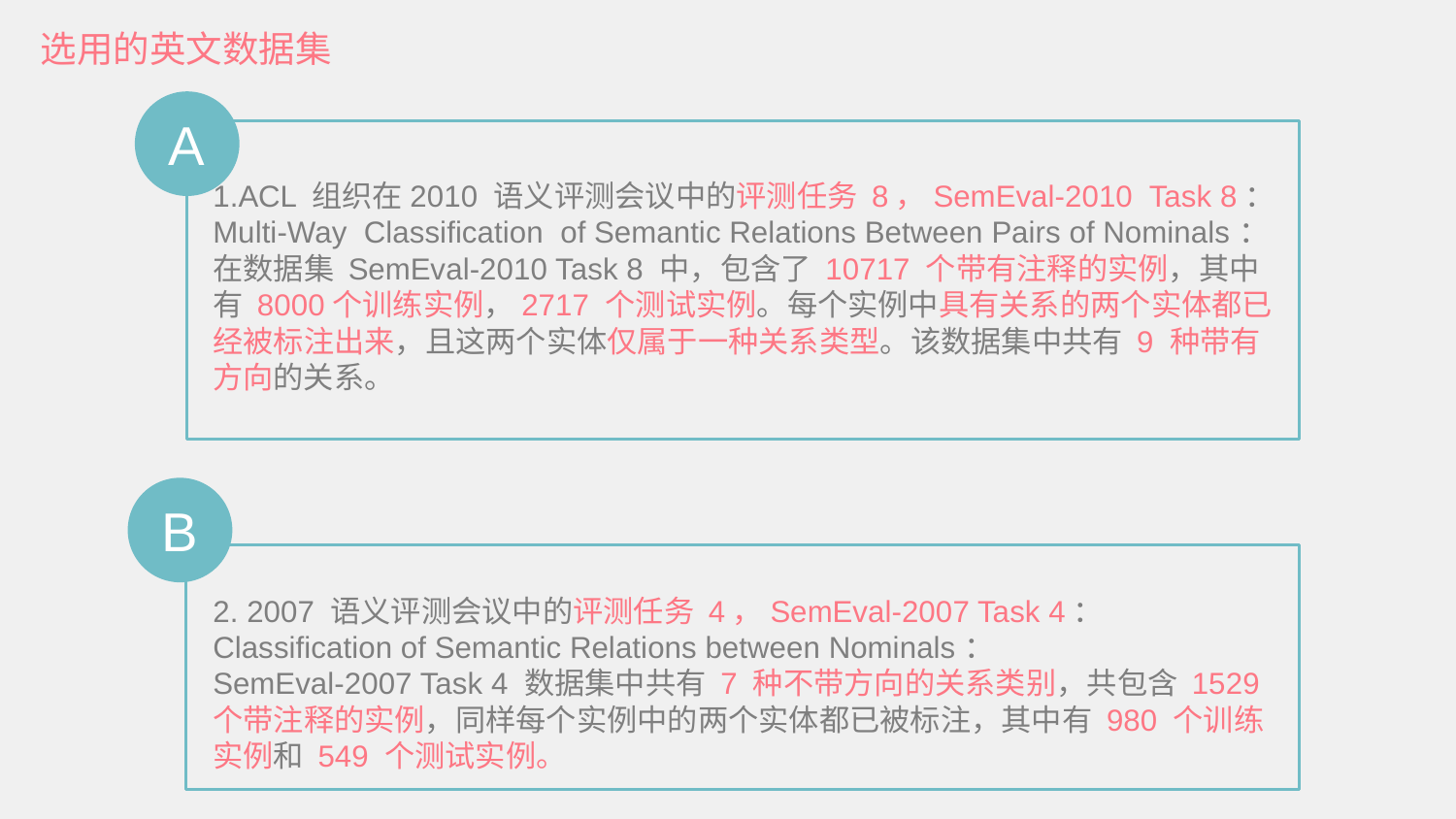

选用的英文数据集
A

1.ACL 组织在2010 语义评测会议中的评测任务 8，SemEval-2010  Task 8：Multi-Way  Classification  of Semantic Relations Between Pairs of Nominals：
在数据集 SemEval-2010 Task 8 中，包含了 10717 个带有注释的实例，其中有 8000个训练实例，2717 个测试实例。每个实例中具有关系的两个实体都已经被标注出来，且这两个实体仅属于一种关系类型。该数据集中共有 9 种带有方向的关系。

B

2. 2007 语义评测会议中的评测任务 4，SemEval-2007 Task 4：Classification of Semantic Relations between Nominals：
SemEval-2007 Task 4 数据集中共有 7 种不带方向的关系类别，共包含 1529 个带注释的实例，同样每个实例中的两个实体都已被标注，其中有 980 个训练实例和 549 个测试实例。